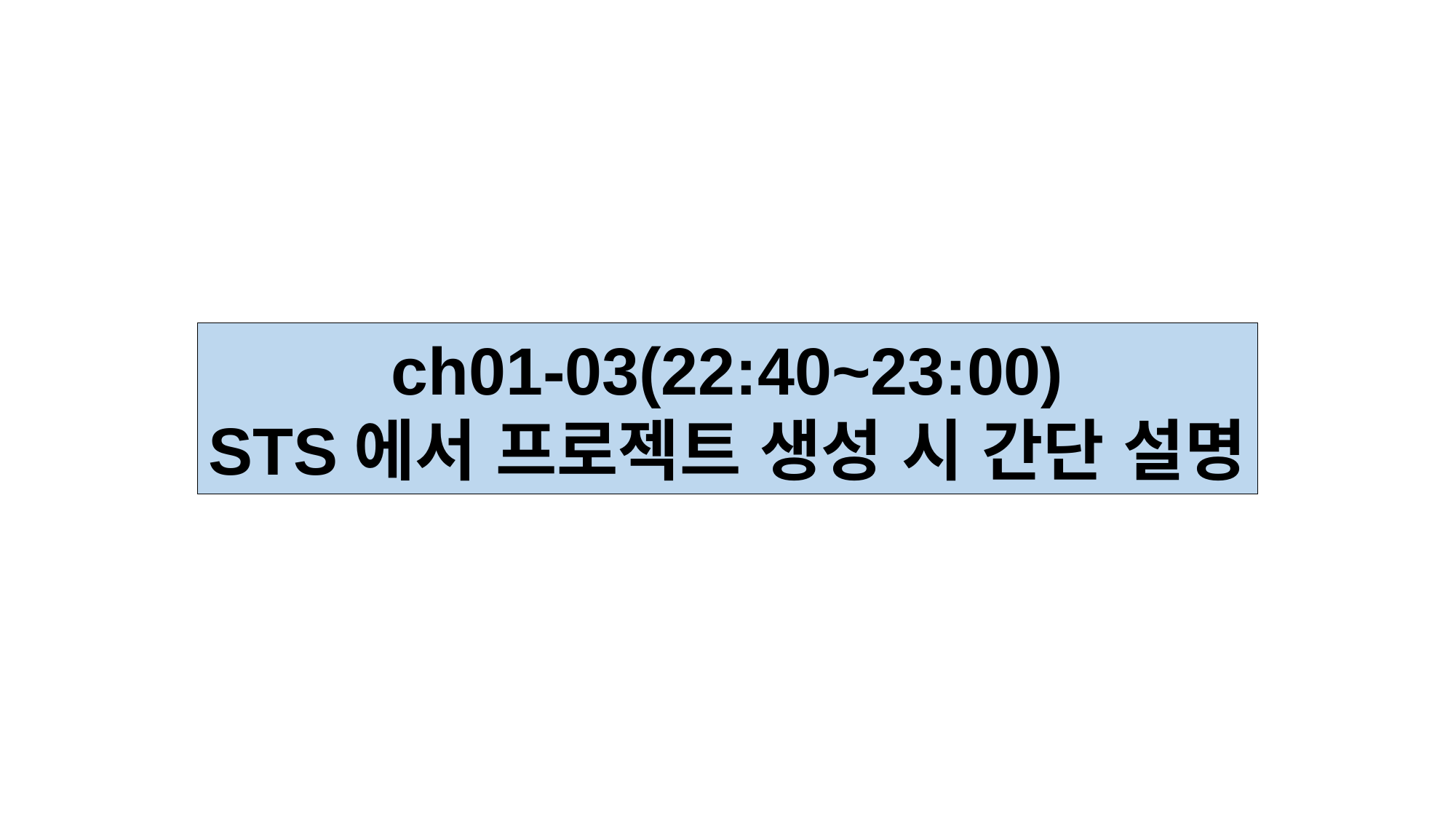

ch01-03(22:40~23:00)
STS에서 프로젝트 생성 시 간단 설명